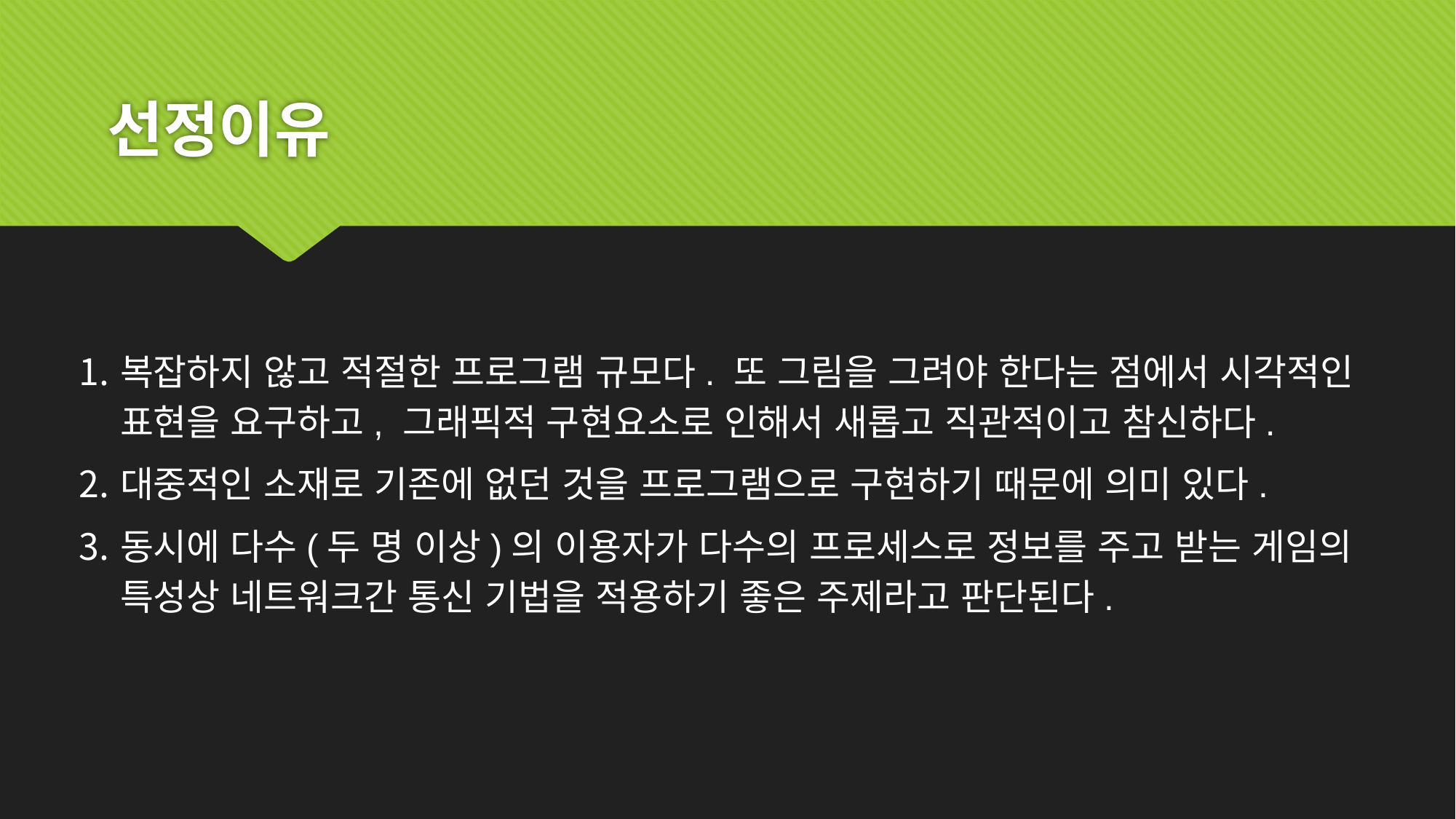

# 선정이유
복잡하지 않고 적절한 프로그램 규모다. 또 그림을 그려야 한다는 점에서 시각적인 표현을 요구하고, 그래픽적 구현요소로 인해서 새롭고 직관적이고 참신하다.
대중적인 소재로 기존에 없던 것을 프로그램으로 구현하기 때문에 의미 있다.
동시에 다수(두 명 이상)의 이용자가 다수의 프로세스로 정보를 주고 받는 게임의 특성상 네트워크간 통신 기법을 적용하기 좋은 주제라고 판단된다.